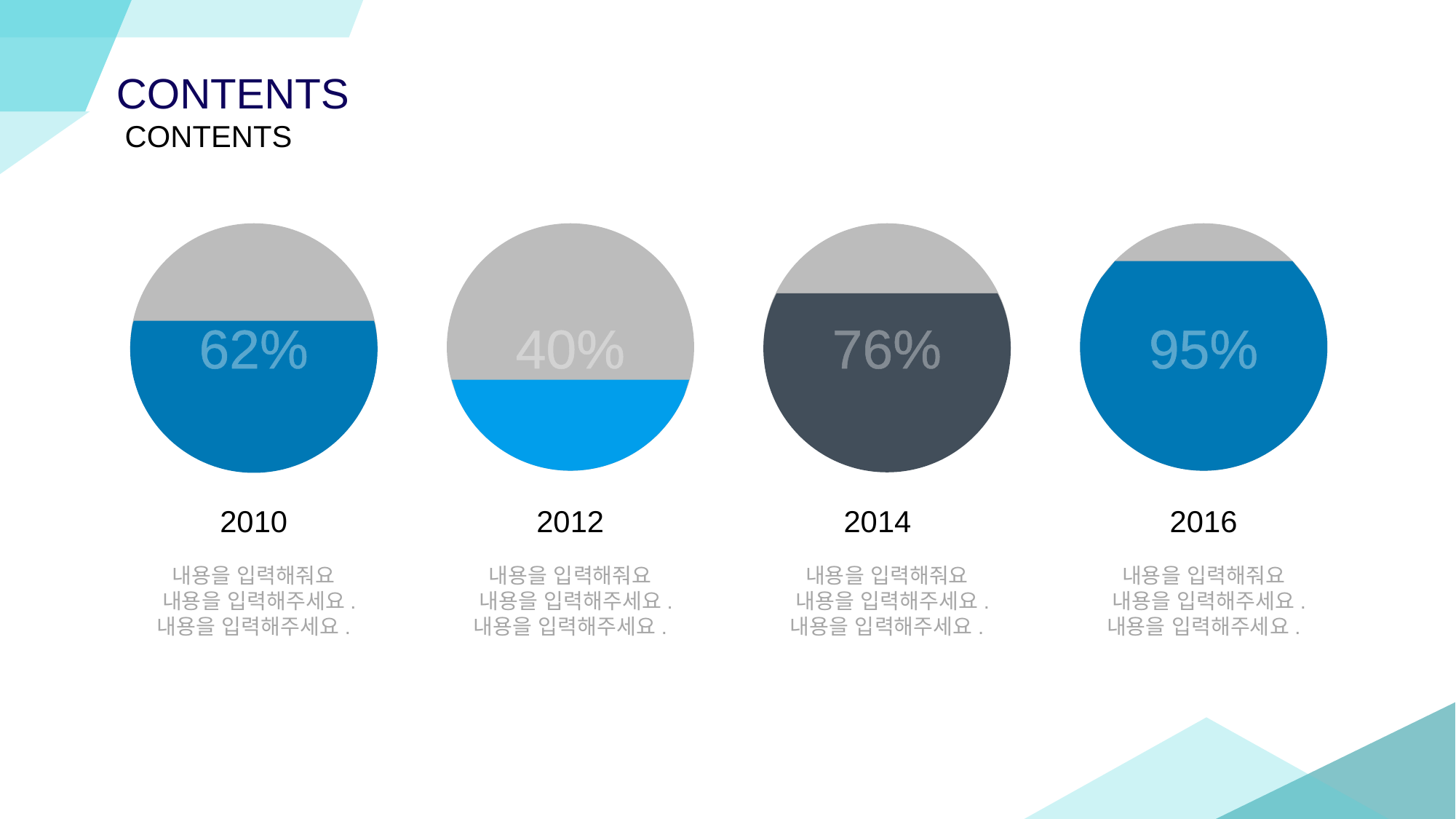

CONTENTS

 CONTENTS

40%
95%
76%
62%

2010
2012
2014
2016
내용을 입력해줘요
 내용을 입력해주세요.
내용을 입력해주세요.
내용을 입력해줘요
 내용을 입력해주세요.
내용을 입력해주세요.
내용을 입력해줘요
 내용을 입력해주세요.
내용을 입력해주세요.
내용을 입력해줘요
 내용을 입력해주세요.
내용을 입력해주세요.